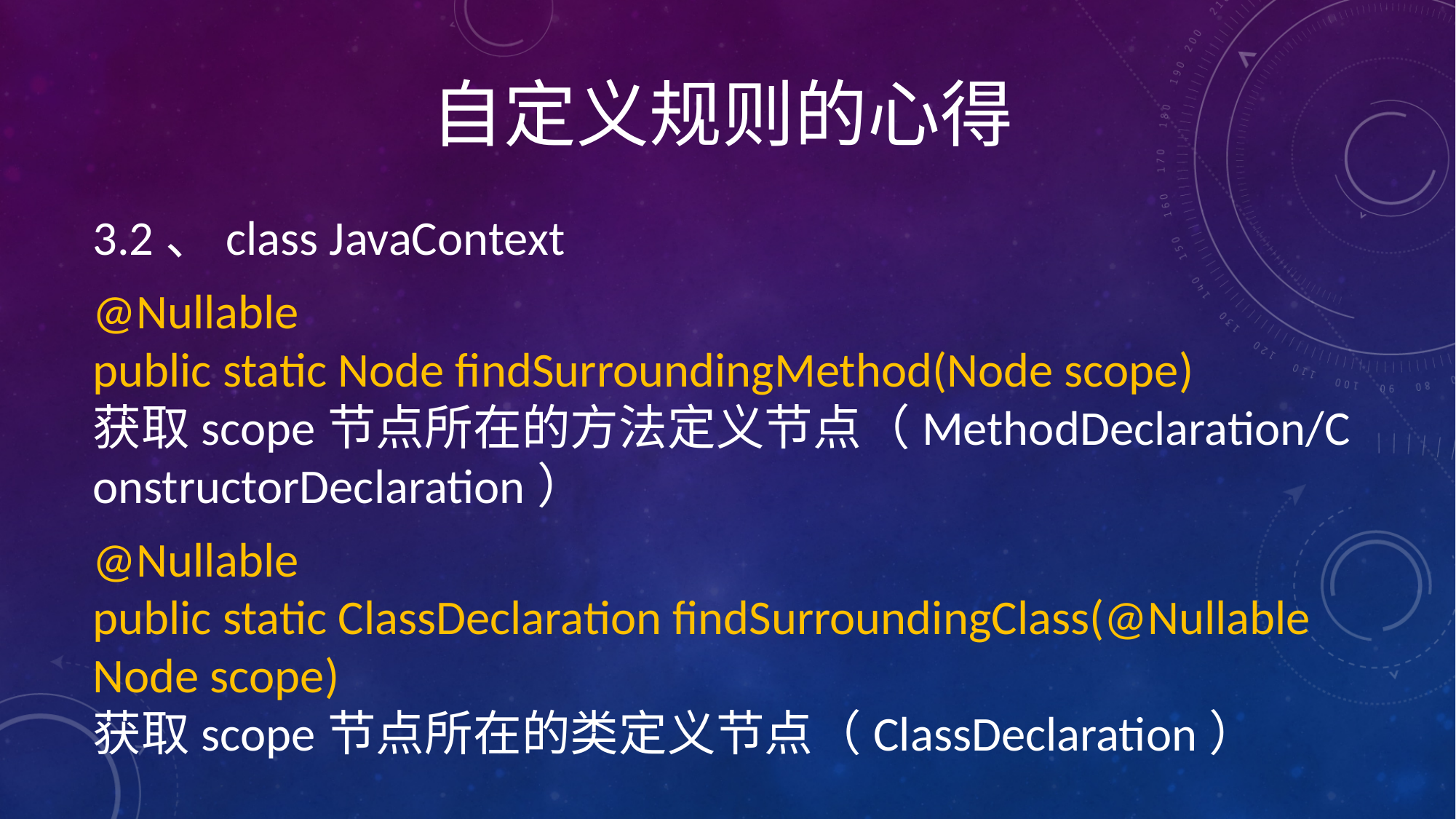

# 自定义规则的心得
3.2、class JavaContext
@Nullable
public static Node findSurroundingMethod(Node scope)
获取scope节点所在的方法定义节点（MethodDeclaration/ConstructorDeclaration）
@Nullable
public static ClassDeclaration findSurroundingClass(@Nullable Node scope)
获取scope节点所在的类定义节点（ClassDeclaration）